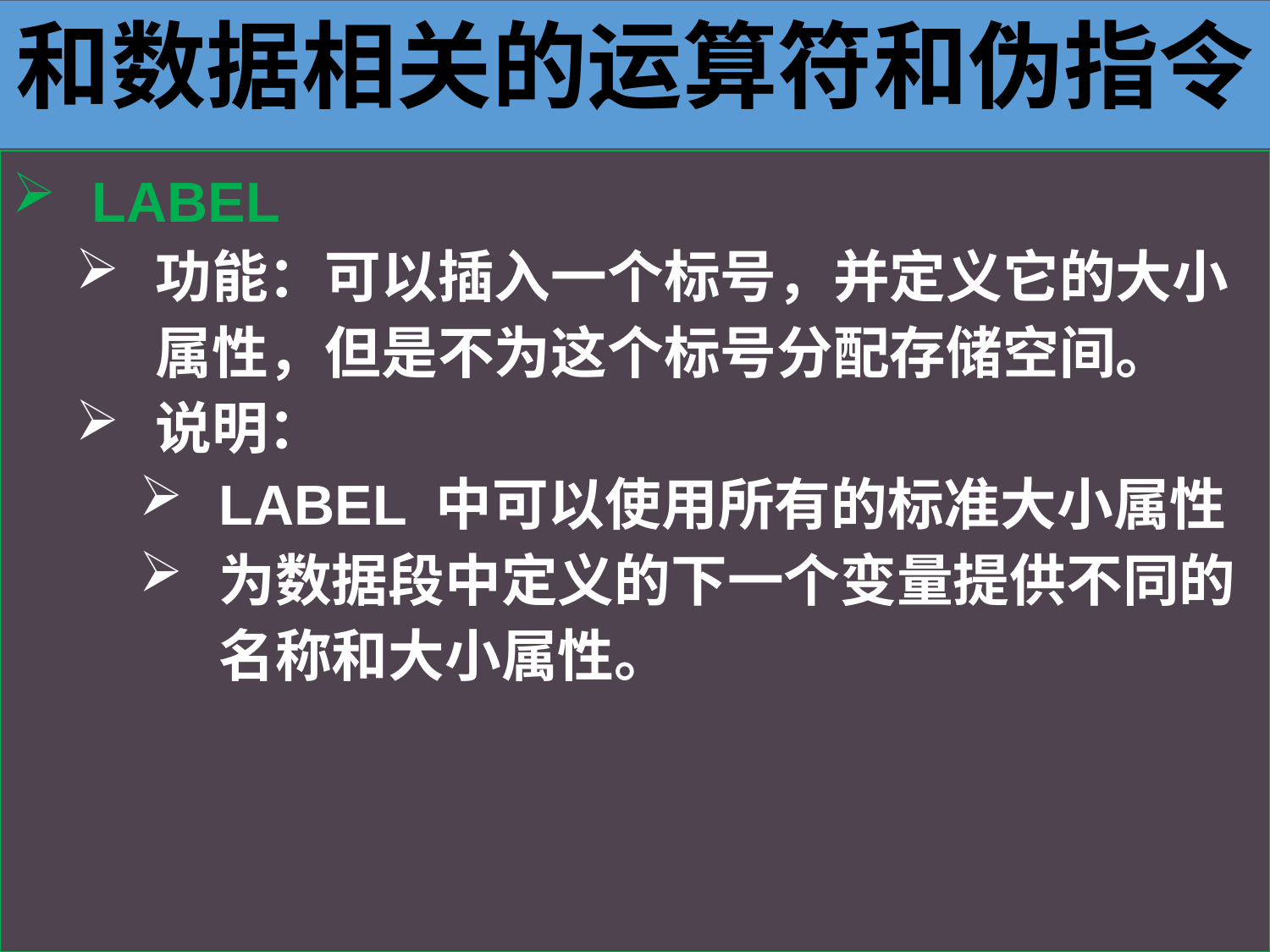

和数据相关的运算符和伪指令
LABEL
功能：可以插入一个标号，并定义它的大小属性，但是不为这个标号分配存储空间。
说明：
LABEL 中可以使用所有的标准大小属性
为数据段中定义的下一个变量提供不同的名称和大小属性。